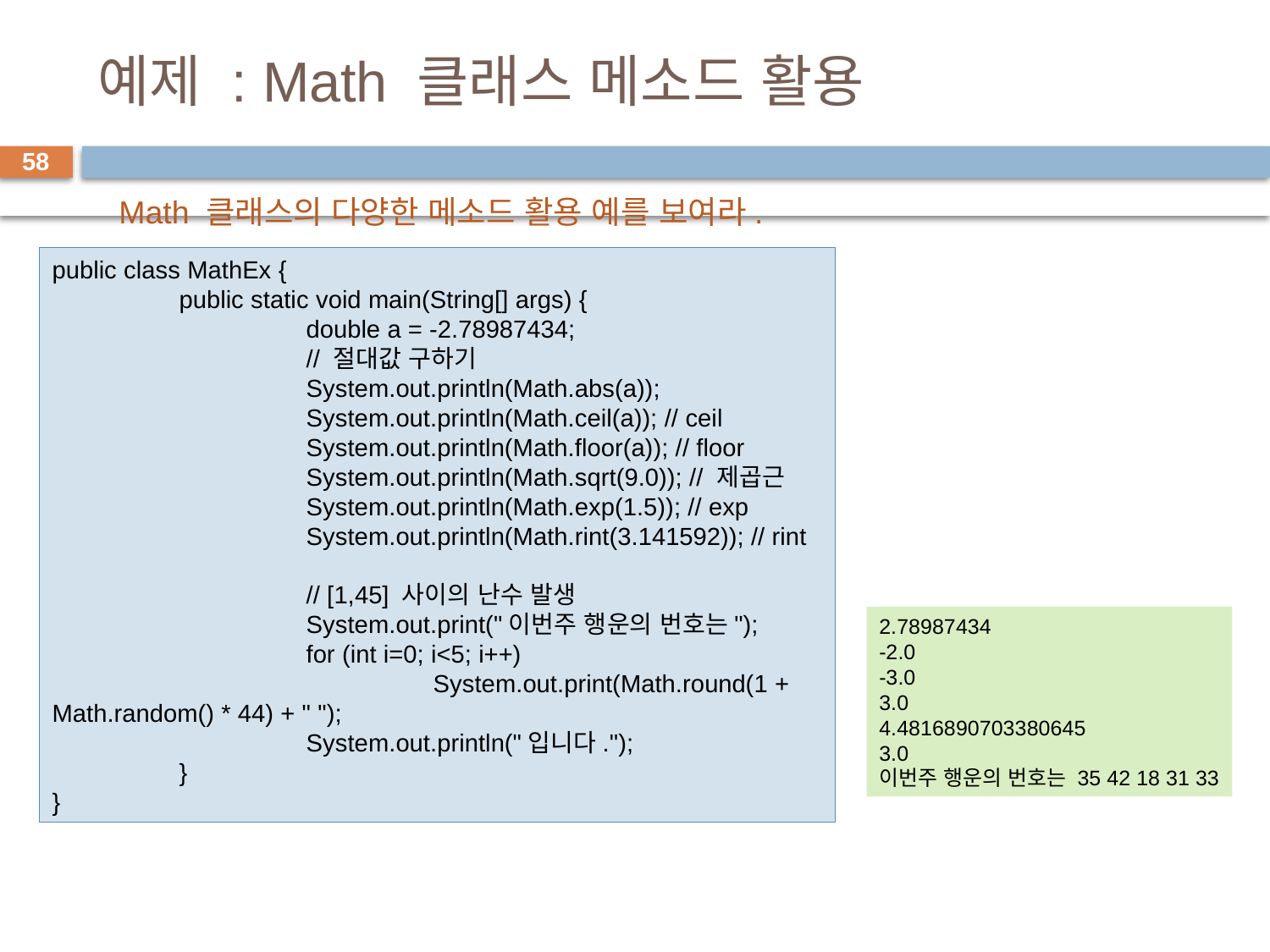

# 예제 : Math 클래스 메소드 활용
58
Math 클래스의 다양한 메소드 활용 예를 보여라.
public class MathEx {
	public static void main(String[] args) {
		double a = -2.78987434;
		// 절대값 구하기
		System.out.println(Math.abs(a));
		System.out.println(Math.ceil(a)); // ceil
		System.out.println(Math.floor(a)); // floor
		System.out.println(Math.sqrt(9.0)); // 제곱근
		System.out.println(Math.exp(1.5)); // exp
		System.out.println(Math.rint(3.141592)); // rint

		// [1,45] 사이의 난수 발생
		System.out.print("이번주 행운의 번호는");
		for (int i=0; i<5; i++)
			System.out.print(Math.round(1 + Math.random() * 44) + " ");
		System.out.println("입니다.");
	}
}
2.78987434
-2.0
-3.0
3.0
4.4816890703380645
3.0
이번주 행운의 번호는 35 42 18 31 33